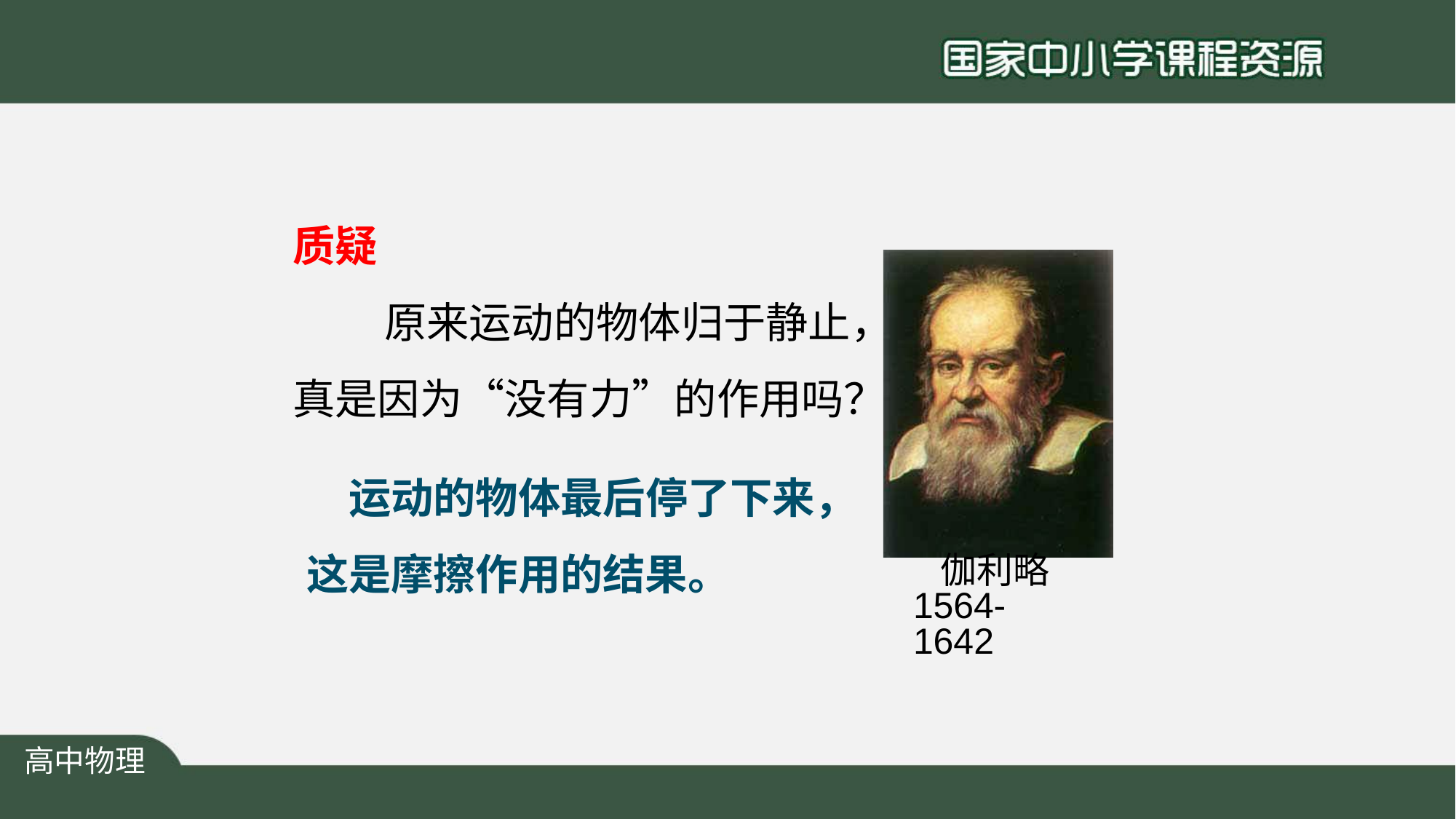

质疑

# 原来运动的物体归于静止， 真是因为“没有力”的作用吗？
运动的物体最后停了下来， 这是摩擦作用的结果。
伽利略 1564-1642
高中物理